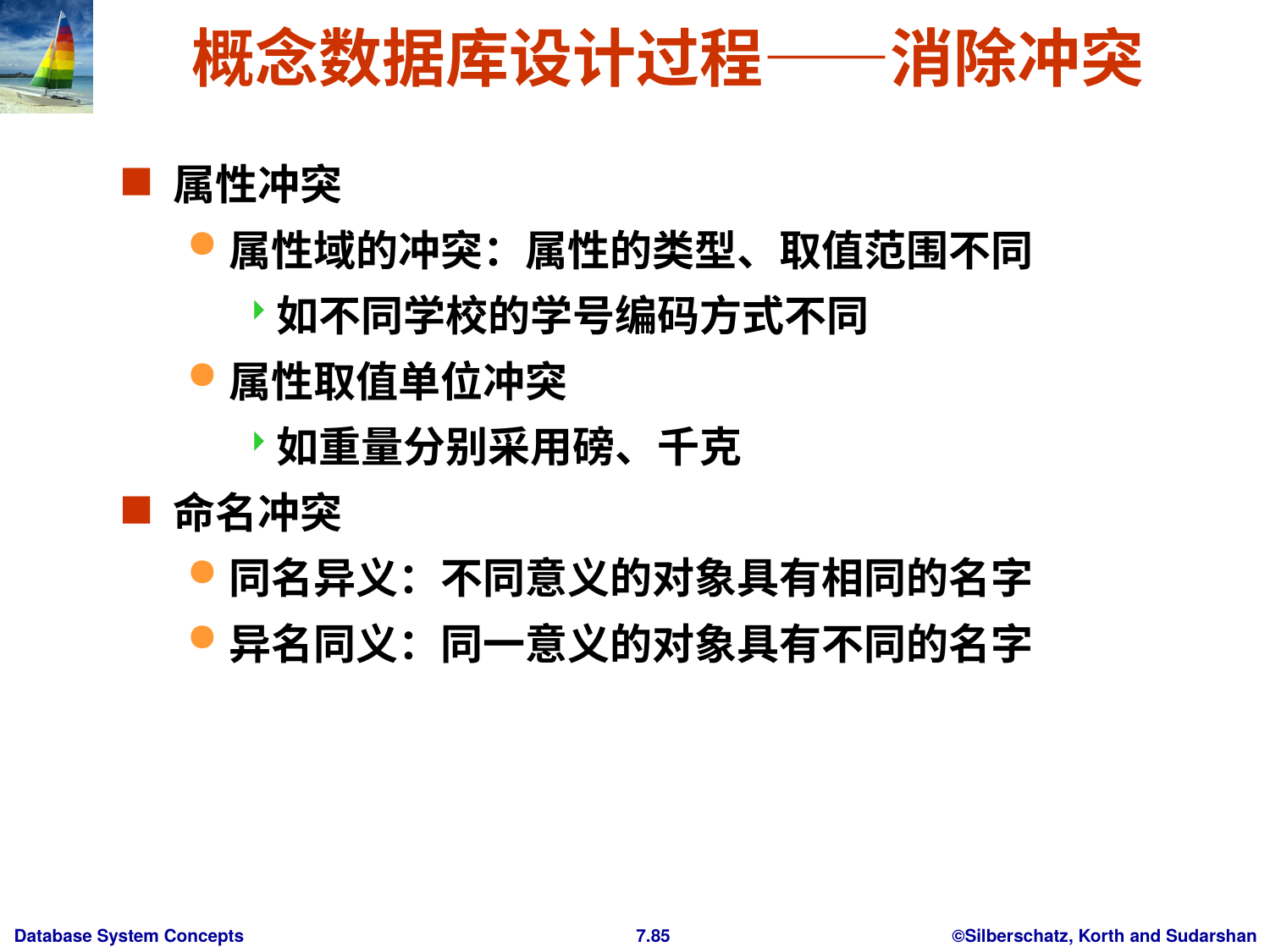

# 概念数据库设计过程——消除冲突
属性冲突
属性域的冲突：属性的类型、取值范围不同
如不同学校的学号编码方式不同
属性取值单位冲突
如重量分别采用磅、千克
命名冲突
同名异义：不同意义的对象具有相同的名字
异名同义：同一意义的对象具有不同的名字